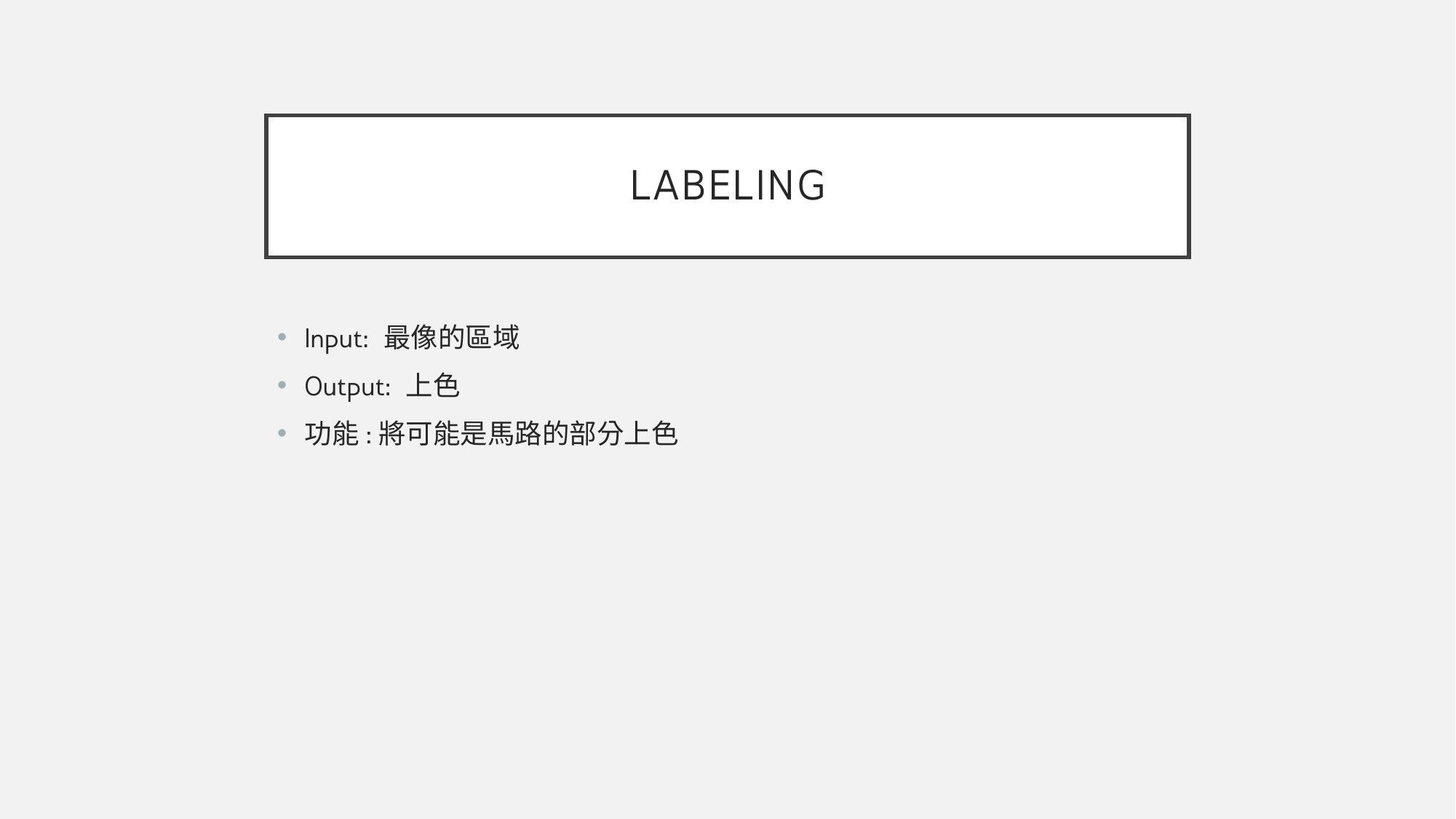

# labeling
Input: 最像的區域
Output: 上色
功能:將可能是馬路的部分上色